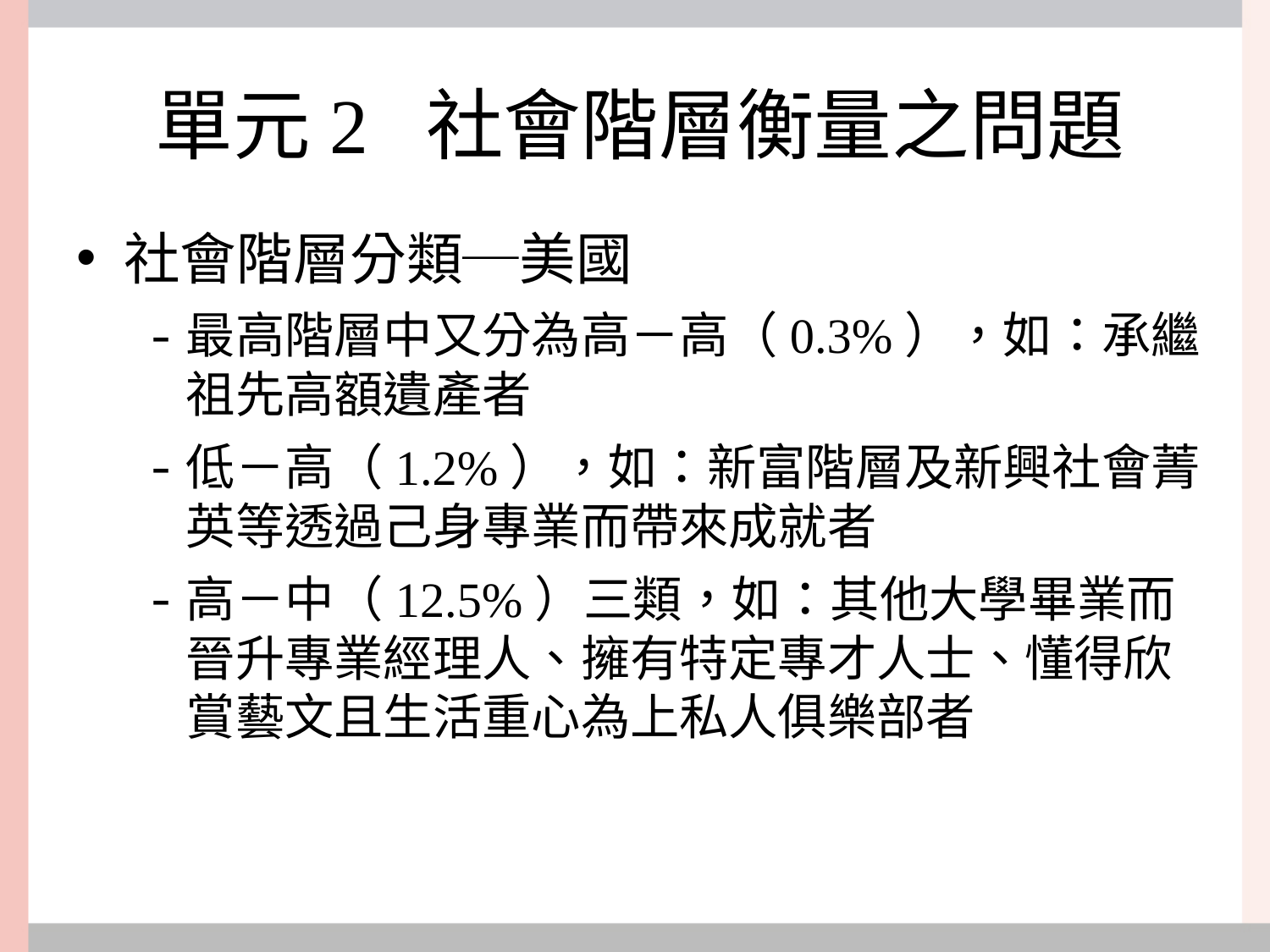

# 單元2  社會階層衡量之問題
社會階層分類─美國
最高階層中又分為高－高（0.3%），如：承繼祖先高額遺產者
低－高（1.2%），如：新富階層及新興社會菁英等透過己身專業而帶來成就者
高－中（12.5%）三類，如：其他大學畢業而晉升專業經理人、擁有特定專才人士、懂得欣賞藝文且生活重心為上私人俱樂部者